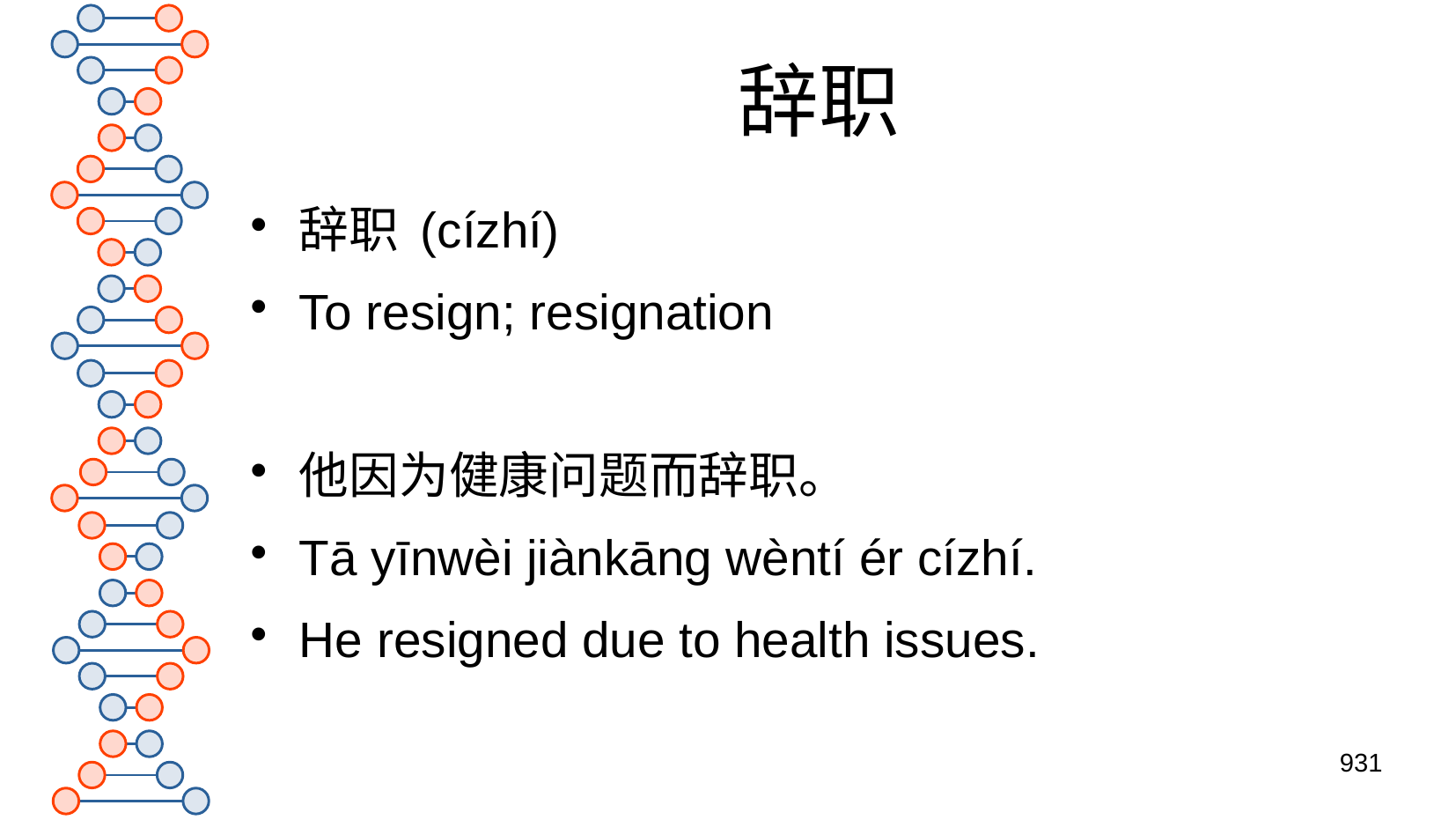

# 辞职
辞职 (cízhí)
To resign; resignation

他因为健康问题而辞职。
Tā yīnwèi jiànkāng wèntí ér cízhí.
He resigned due to health issues.

931